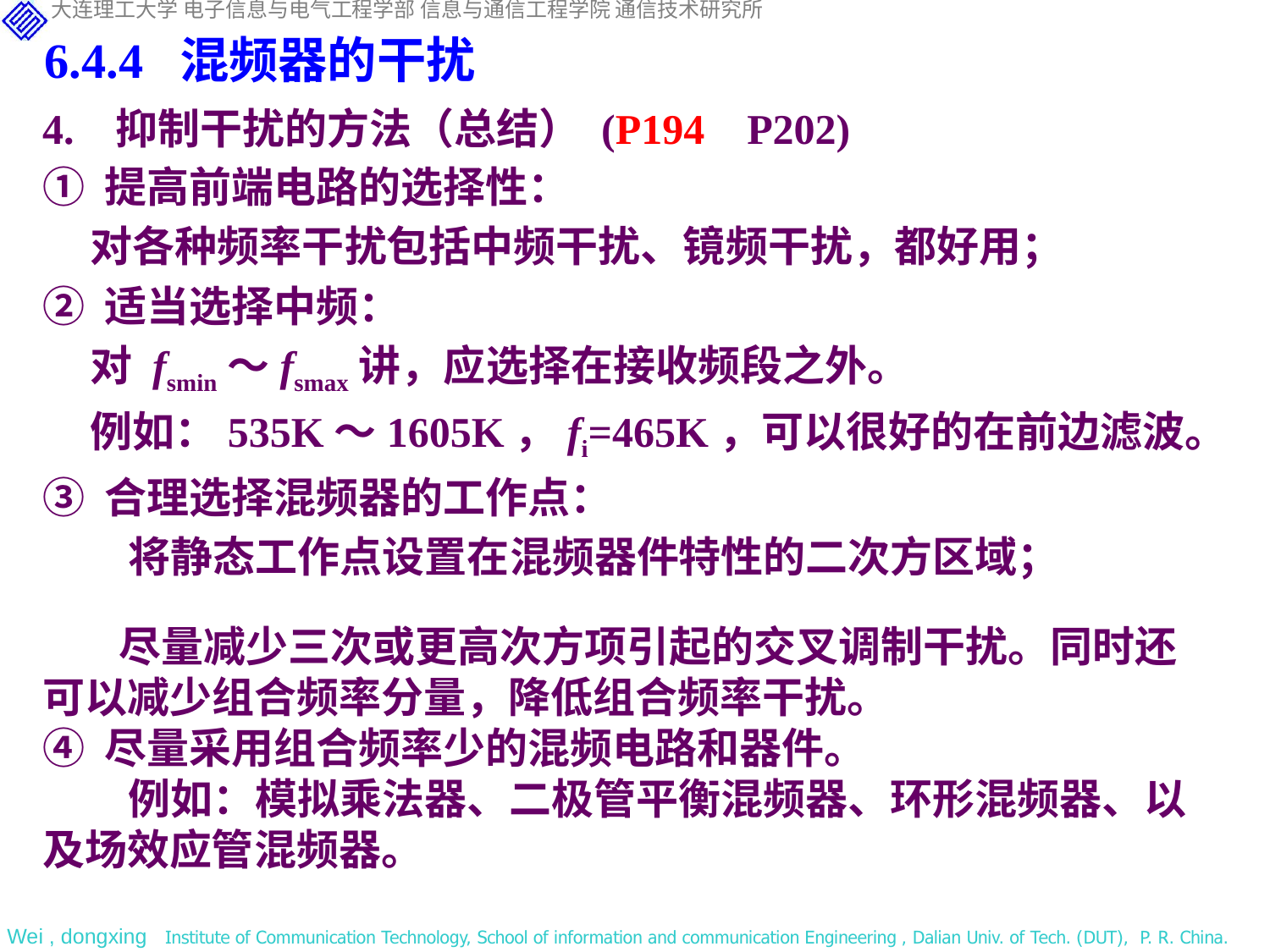

6.4.4  混频器的干扰
4.   抑制干扰的方法（总结） (P194    P202)
① 提高前端电路的选择性：
    对各种频率干扰包括中频干扰、镜频干扰，都好用；
② 适当选择中频：
    对 fsmin～fsmax讲，应选择在接收频段之外。
    例如：535K～1605K，fi=465K，可以很好的在前边滤波。
③ 合理选择混频器的工作点：
        将静态工作点设置在混频器件特性的二次方区域；
       尽量减少三次或更高次方项引起的交叉调制干扰。同时还可以减少组合频率分量，降低组合频率干扰。
④ 尽量采用组合频率少的混频电路和器件。
        例如：模拟乘法器、二极管平衡混频器、环形混频器、以及场效应管混频器。